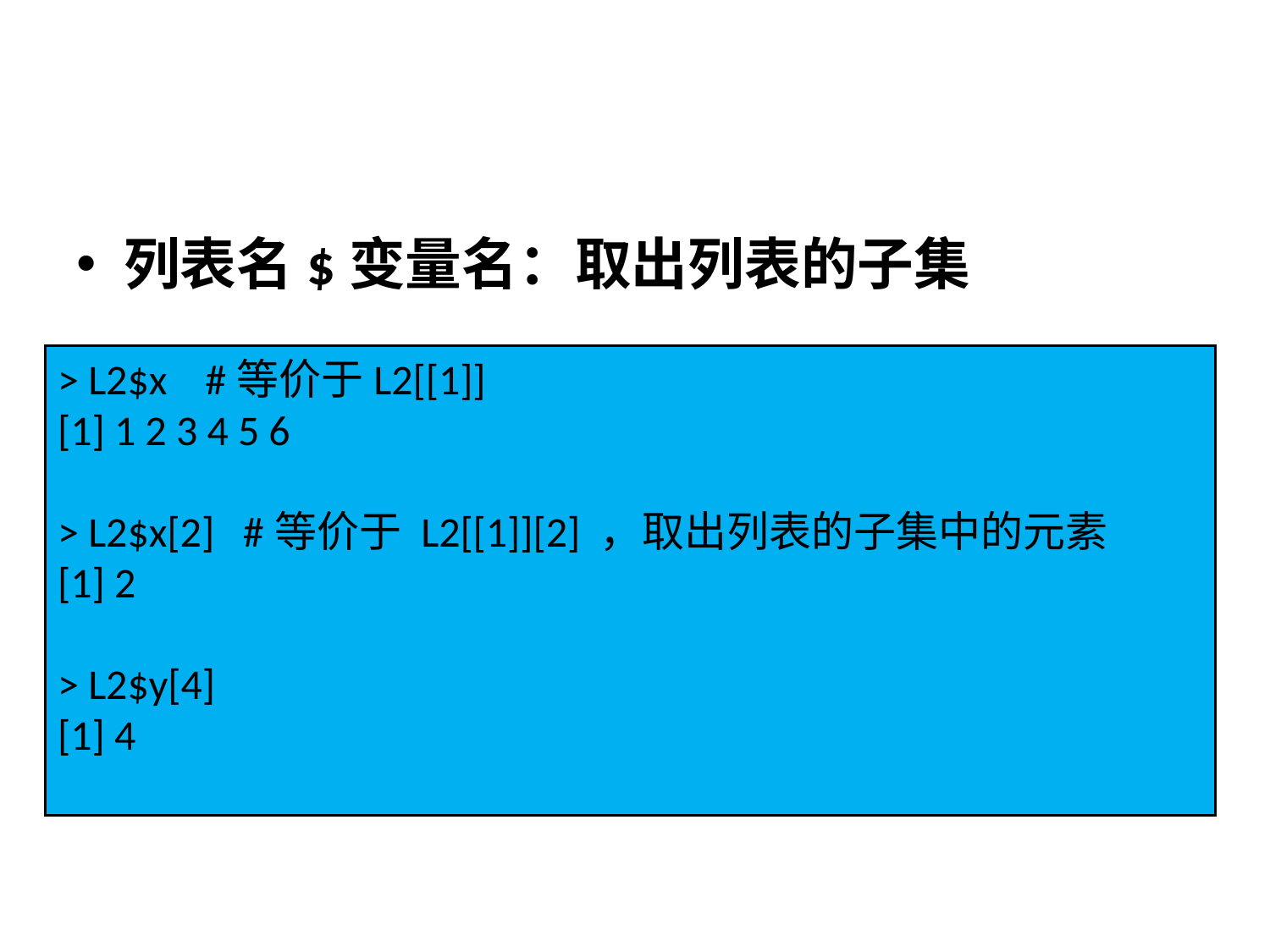

列表名$变量名：取出列表的子集

> L2$x    #等价于L2[[1]]
[1] 1 2 3 4 5 6

> L2$x[2]   #等价于 L2[[1]][2] ，取出列表的子集中的元素
[1] 2

> L2$y[4]
[1] 4